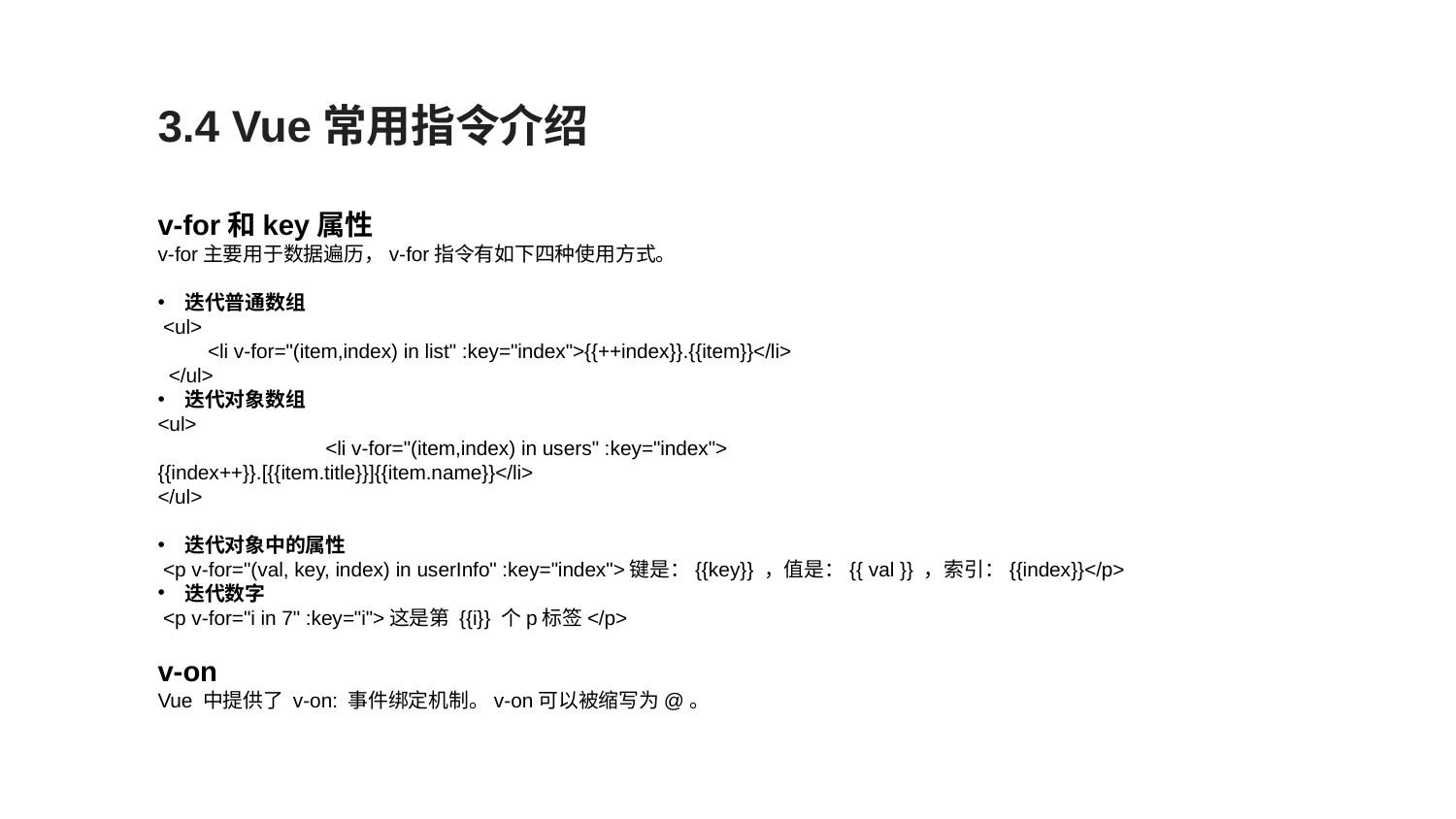

3.4 Vue常用指令介绍
v-for和key属性
v-for主要用于数据遍历，v-for指令有如下四种使用方式。

迭代普通数组
 <ul>
         <li v-for="(item,index) in list" :key="index">{{++index}}.{{item}}</li>
  </ul>
迭代对象数组
<ul>
 	    <li v-for="(item,index) in users" :key="index">
{{index++}}.[{{item.title}}]{{item.name}}</li>
</ul>

迭代对象中的属性
 <p v-for="(val, key, index) in userInfo" :key="index">键是：{{key}} ，值是：{{ val }} ，索引：{{index}}</p>
迭代数字
 <p v-for="i in 7" :key="i">这是第 {{i}} 个p标签</p>

v-on
Vue 中提供了 v-on: 事件绑定机制。v-on可以被缩写为@。